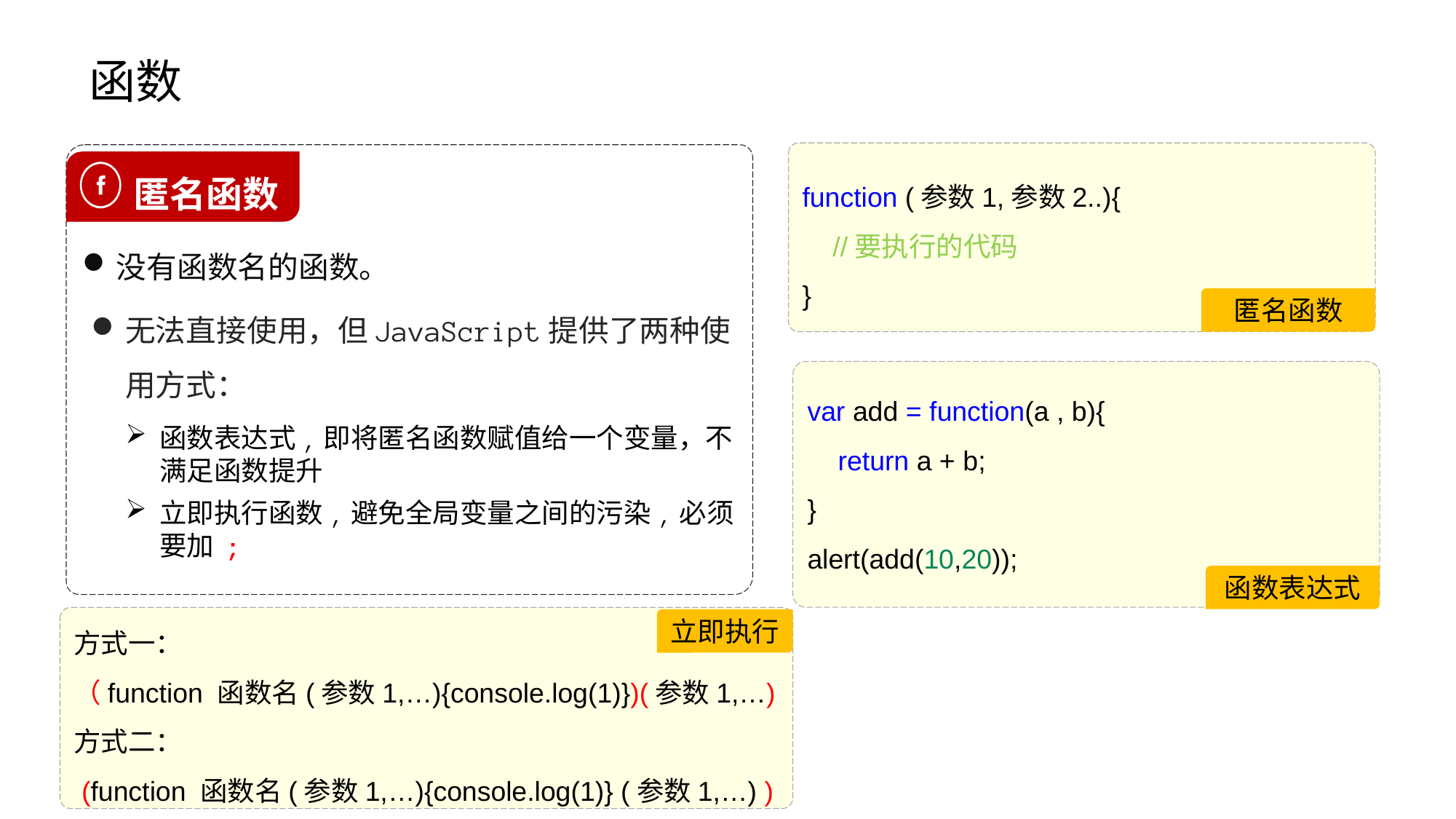

# 函数
function (参数1,参数2..){
    //要执行的代码
}
没有函数名的函数。
无法直接使用，但JavaScript提供了两种使用方式：
函数表达式,即将匿名函数赋值给一个变量，不满足函数提升
立即执行函数,避免全局变量之间的污染,必须要加 ;
        匿名函数

匿名函数

var add = function(a , b){
    return a + b;
}
alert(add(10,20));

函数表达式
方式一：
（function 函数名(参数1,…){console.log(1)})(参数1,…)
方式二：
 (function 函数名(参数1,…){console.log(1)} (参数1,…) )
立即执行